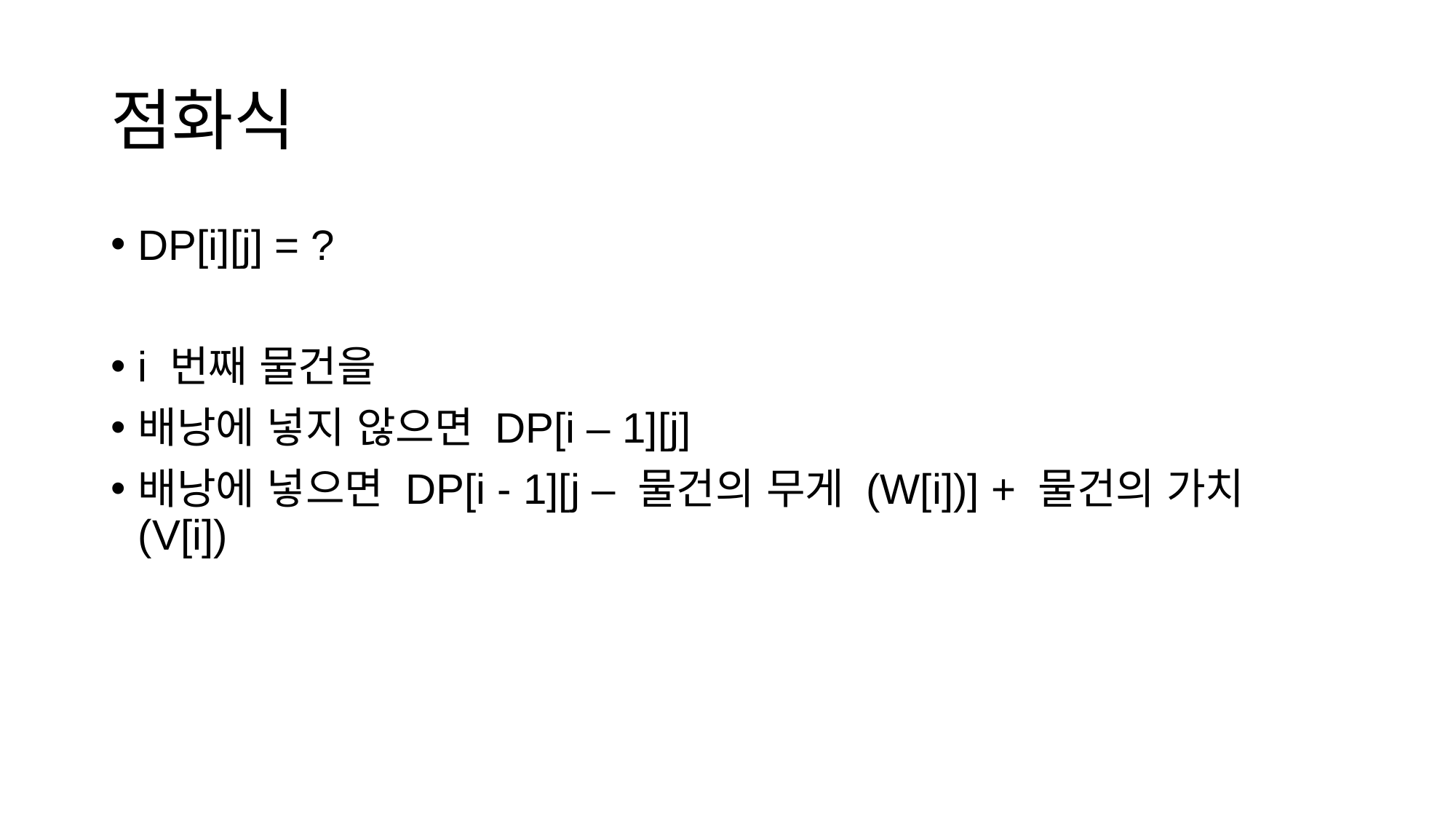

# 점화식
DP[i][j] = ?

i 번째 물건을
배낭에 넣지 않으면 DP[i – 1][j]
배낭에 넣으면 DP[i - 1][j – 물건의 무게 (W[i])] + 물건의 가치 (V[i])